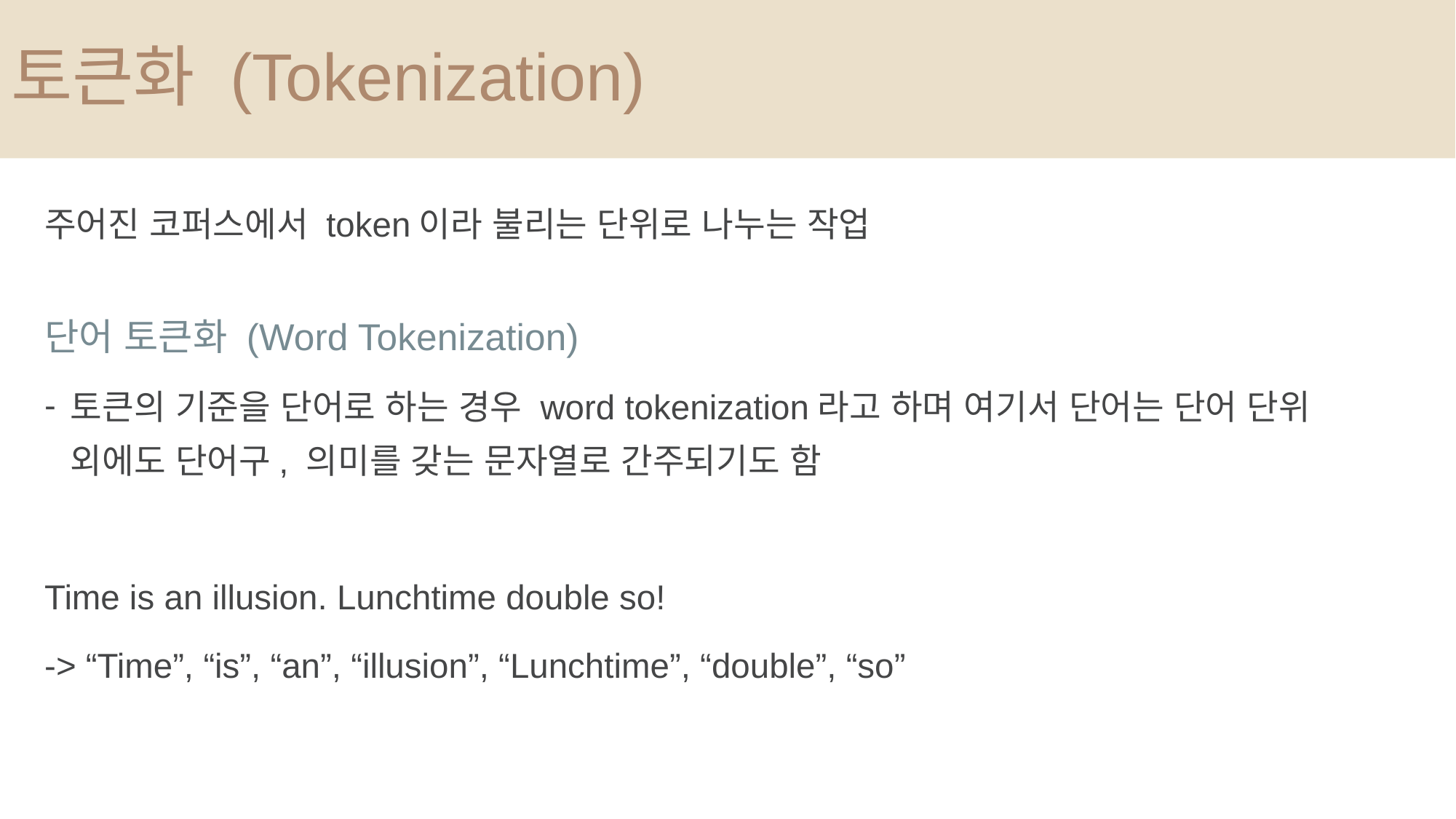

# 토큰화 (Tokenization)
주어진 코퍼스에서 token이라 불리는 단위로 나누는 작업
단어 토큰화 (Word Tokenization)
토큰의 기준을 단어로 하는 경우 word tokenization라고 하며 여기서 단어는 단어 단위 외에도 단어구, 의미를 갖는 문자열로 간주되기도 함

Time is an illusion. Lunchtime double so!
-> “Time”, “is”, “an”, “illusion”, “Lunchtime”, “double”, “so”